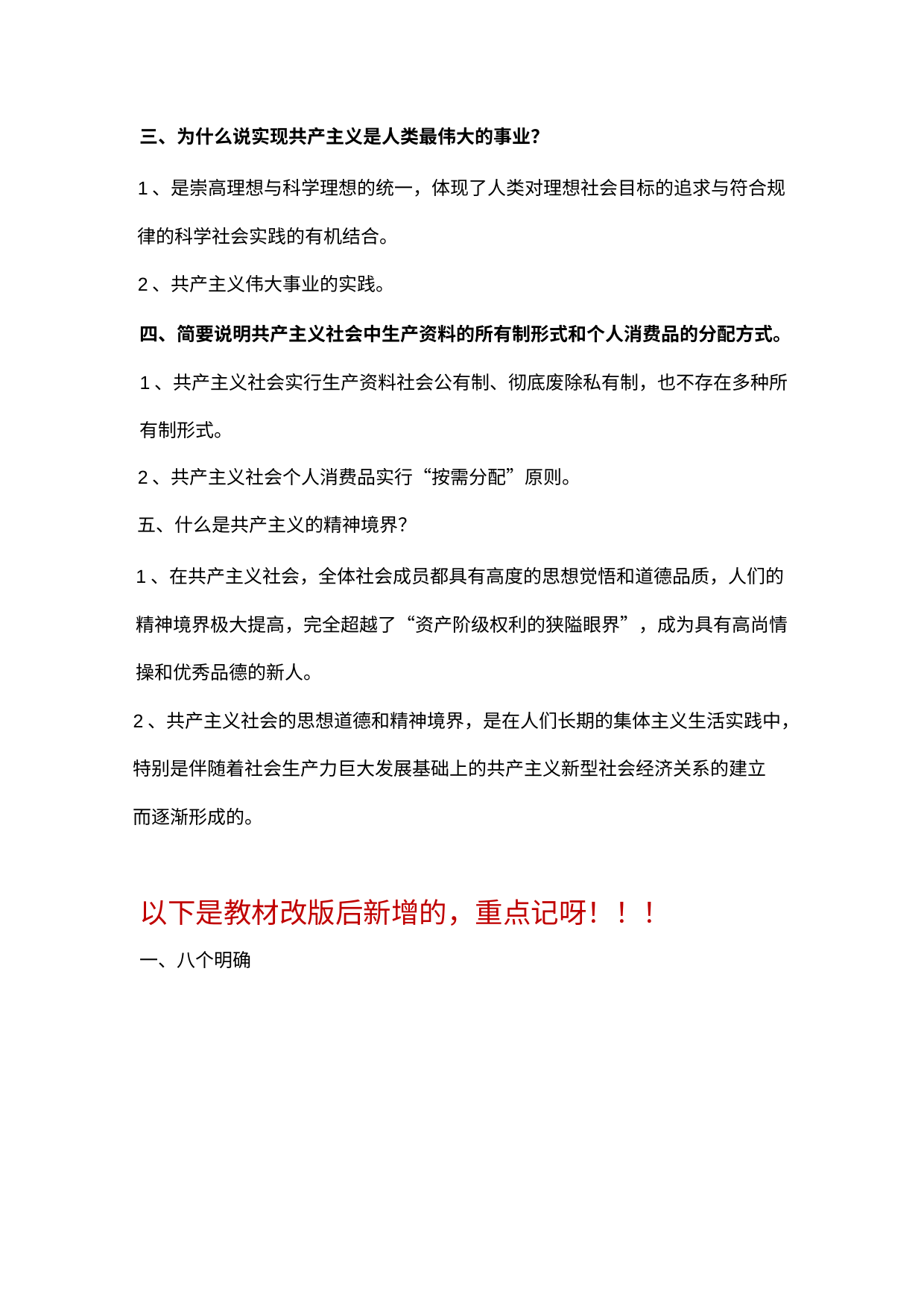

三、为什么说实现共产主义是人类最伟大的事业？
1、是崇高理想与科学理想的统一，体现了人类对理想社会目标的追求与符合规

律的科学社会实践的有机结合。

2、共产主义伟大事业的实践。
四、简要说明共产主义社会中生产资料的所有制形式和个人消费品的分配方式。

1、共产主义社会实行生产资料社会公有制、彻底废除私有制，也不存在多种所

有制形式。
2、共产主义社会个人消费品实行“按需分配”原则。

五、什么是共产主义的精神境界？
1、在共产主义社会，全体社会成员都具有高度的思想觉悟和道德品质，人们的

精神境界极大提高，完全超越了“资产阶级权利的狭隘眼界”，成为具有高尚情

操和优秀品德的新人。
2、共产主义社会的思想道德和精神境界，是在人们长期的集体主义生活实践中，

特别是伴随着社会生产力巨大发展基础上的共产主义新型社会经济关系的建立

而逐渐形成的。
以下是教材改版后新增的，重点记呀！！！
一、八个明确